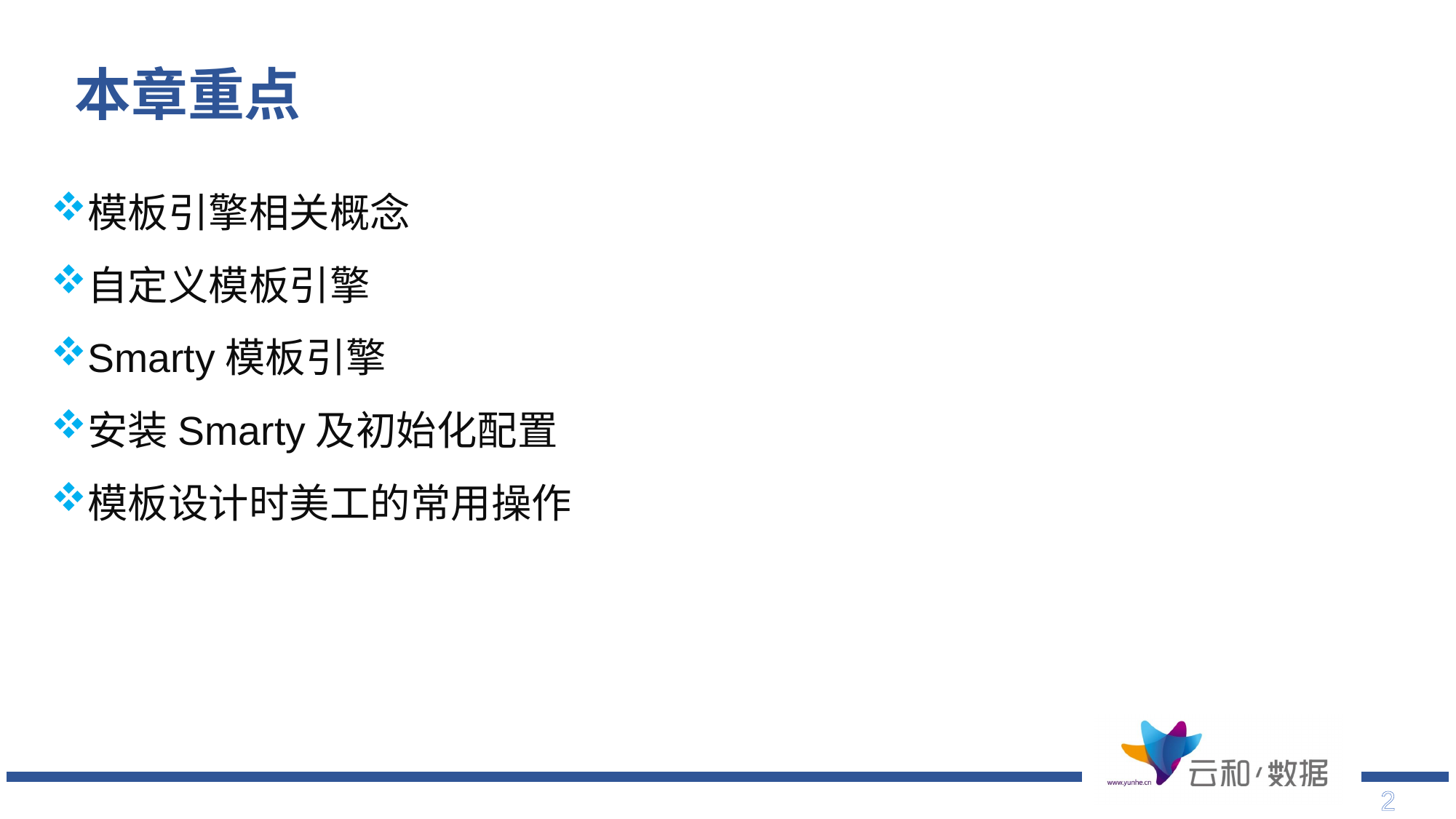

本章重点
模板引擎相关概念
自定义模板引擎
Smarty模板引擎
安装Smarty及初始化配置
模板设计时美工的常用操作